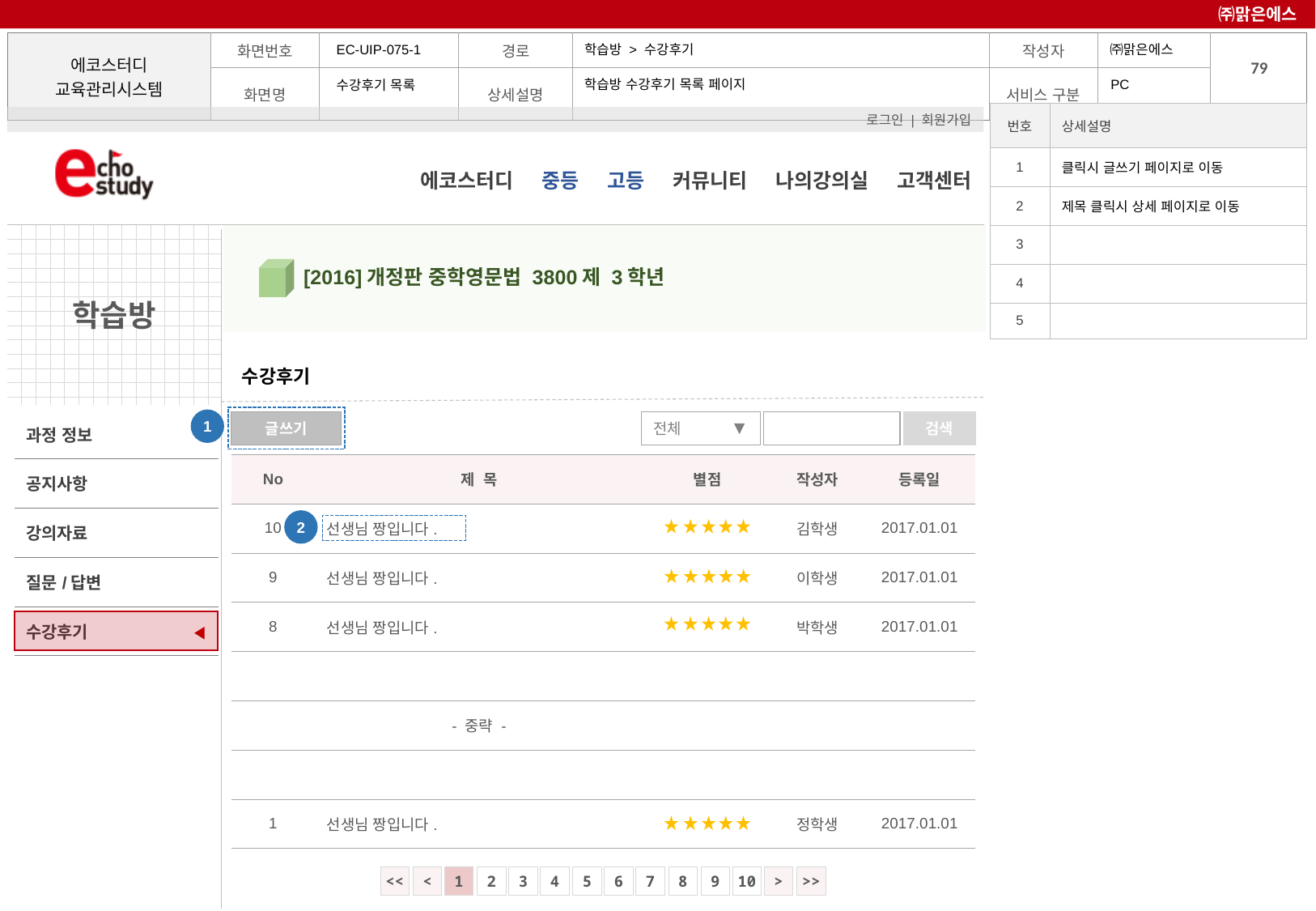

㈜맑은에스
학습방 > 수강후기
EC-UIP-075-1
PC
학습방 수강후기 목록 페이지
수강후기 목록
| 번호 | 상세설명 |
| --- | --- |
| 1 | 클릭시 글쓰기 페이지로 이동 |
| 2 | 제목 클릭시 상세 페이지로 이동 |
| 3 |  |
| 4 |  |
| 5 |  |
# [2016]개정판 중학영문법 3800제 3학년
수강후기

1
▼
전체
글쓰기

검색
| No | 제 목 | 별점 | 작성자 | 등록일 |
| --- | --- | --- | --- | --- |
| 10 | 선생님 짱입니다. |  | 김학생 | 2017.01.01 |
| 9 | 선생님 짱입니다. |  | 이학생 | 2017.01.01 |
| 8 | 선생님 짱입니다. |  | 박학생 | 2017.01.01 |
|  |  |  |  |  |
|  | - 중략 - |  |  |  |
|  |  |  |  |  |
| 1 | 선생님 짱입니다. |  | 정학생 | 2017.01.01 |
2

◀

<<
<
1
2
3
4
5
6
7
8
9
10
>
>>